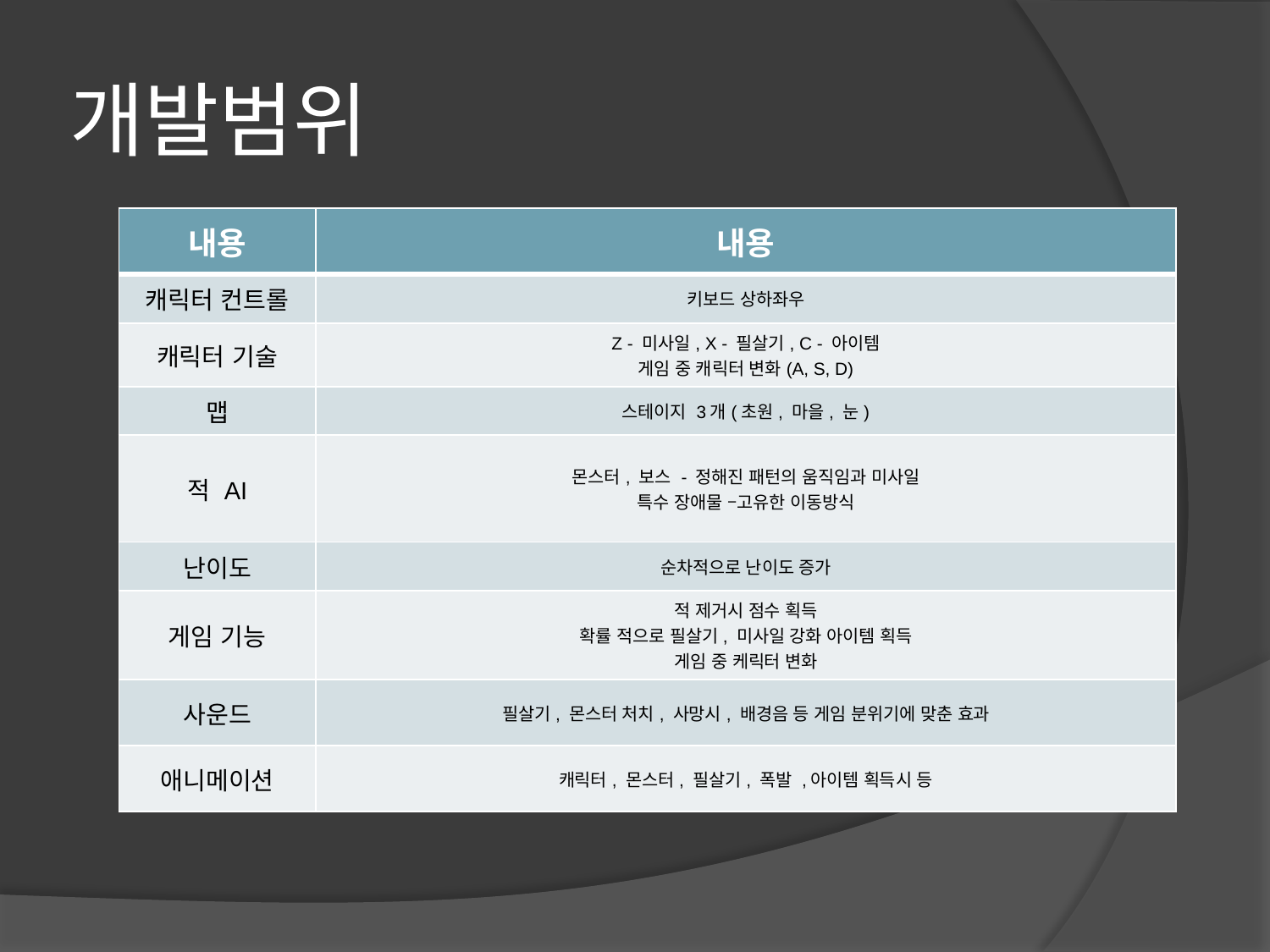

# 개발범위
| 내용 | 내용 |
| --- | --- |
| 캐릭터 컨트롤 | 키보드 상하좌우 |
| 캐릭터 기술 | Z - 미사일, X - 필살기, C - 아이템 게임 중 캐릭터 변화(A, S, D) |
| 맵 | 스테이지 3개(초원, 마을, 눈) |
| 적 AI | 몬스터, 보스 - 정해진 패턴의 움직임과 미사일 특수 장애물 –고유한 이동방식 |
| 난이도 | 순차적으로 난이도 증가 |
| 게임 기능 | 적 제거시 점수 획득 확률 적으로 필살기, 미사일 강화 아이템 획득 게임 중 케릭터 변화 |
| 사운드 | 필살기, 몬스터 처치, 사망시, 배경음 등 게임 분위기에 맞춘 효과 |
| 애니메이션 | 캐릭터, 몬스터, 필살기, 폭발 ,아이템 획득시 등 |